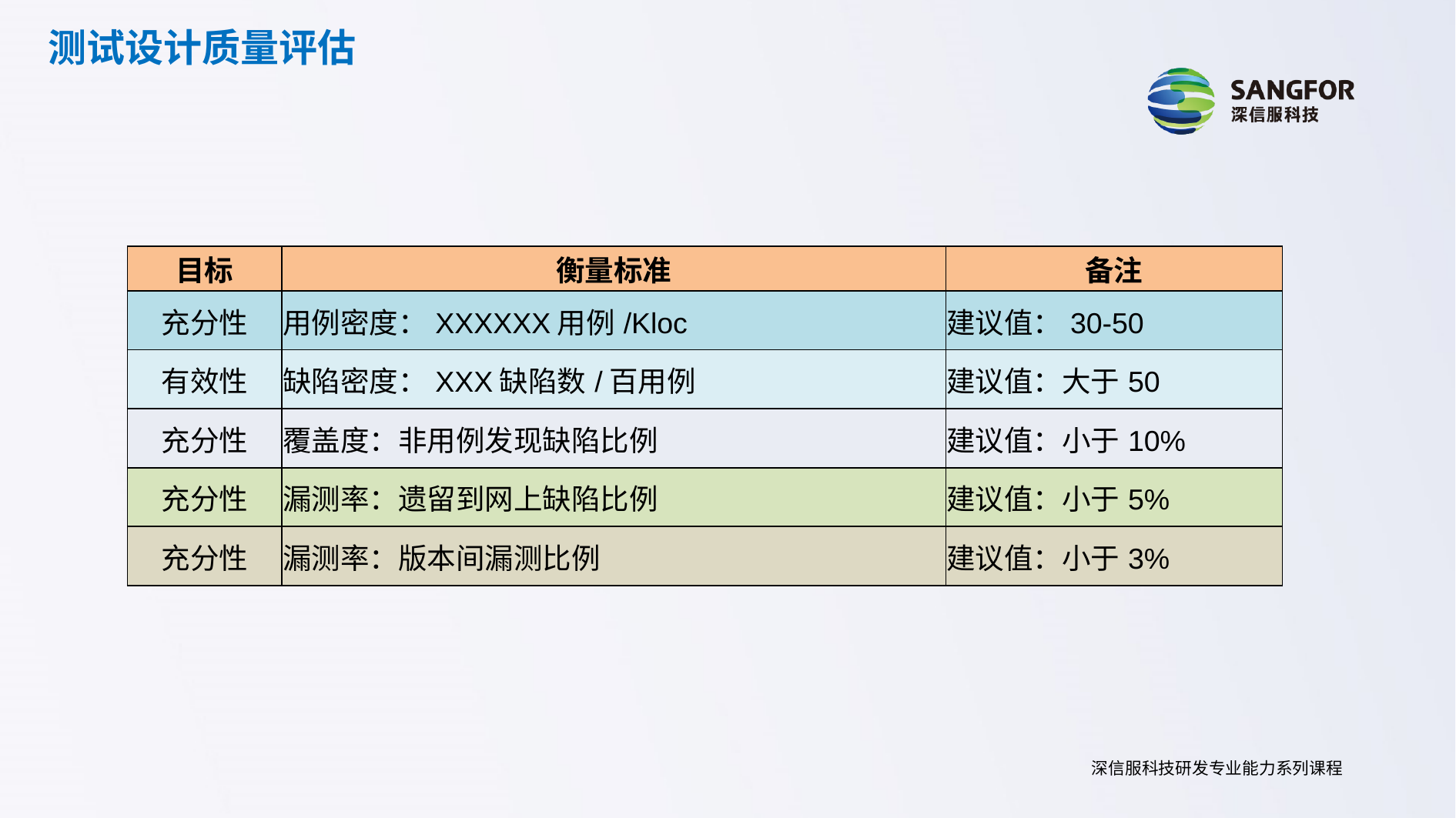

测试设计质量评估
| 目标 | 衡量标准 | 备注 |
| --- | --- | --- |
| 充分性 | 用例密度：XXXXXX用例/Kloc | 建议值：30-50 |
| 有效性 | 缺陷密度：XXX缺陷数/百用例 | 建议值：大于50 |
| 充分性 | 覆盖度：非用例发现缺陷比例 | 建议值：小于10% |
| 充分性 | 漏测率：遗留到网上缺陷比例 | 建议值：小于5% |
| 充分性 | 漏测率：版本间漏测比例 | 建议值：小于3% |